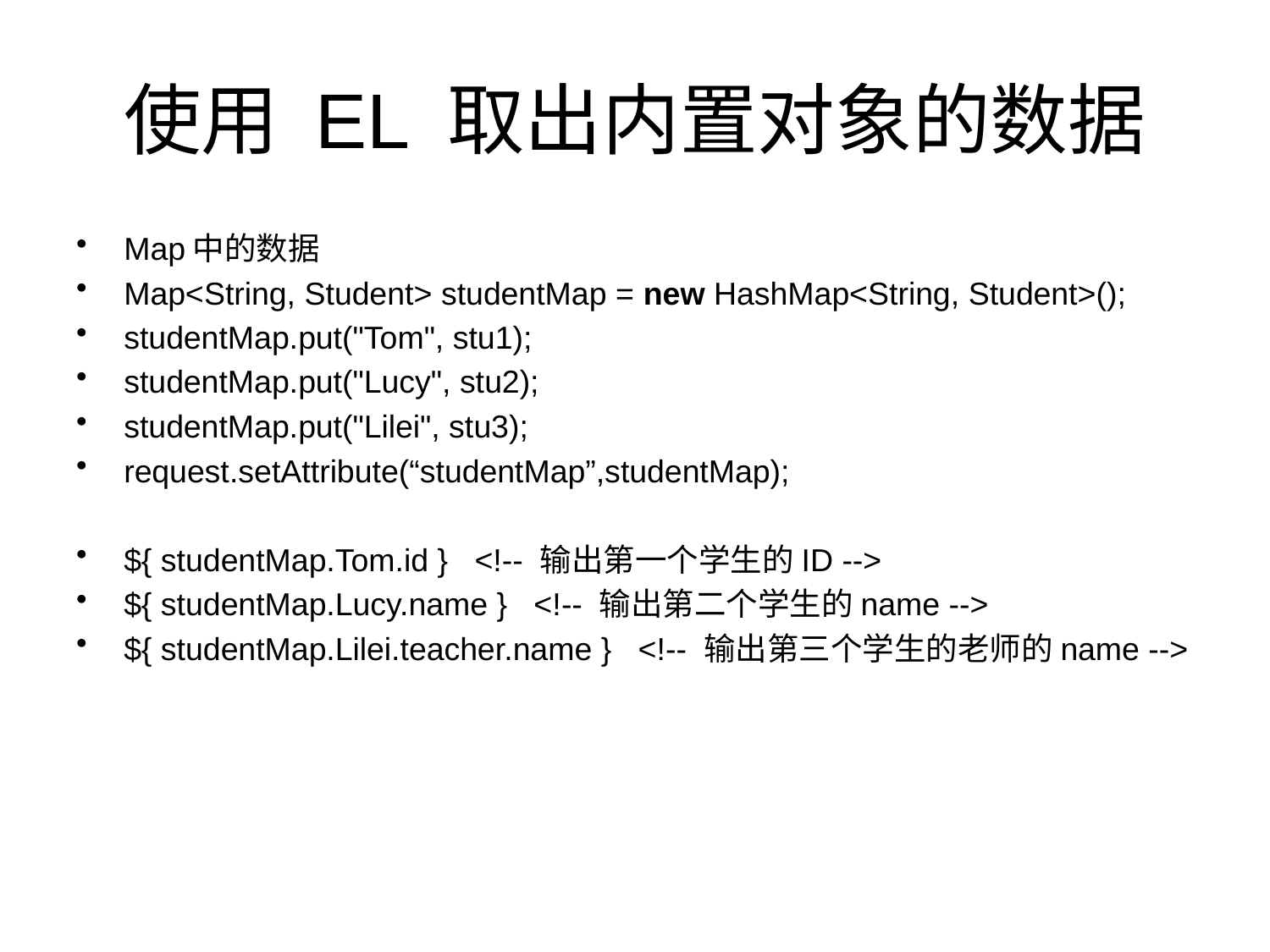

# 使用 EL 取出内置对象的数据
Map中的数据
Map<String, Student> studentMap = new HashMap<String, Student>();
studentMap.put("Tom", stu1);
studentMap.put("Lucy", stu2);
studentMap.put("Lilei", stu3);
request.setAttribute(“studentMap”,studentMap);

${ studentMap.Tom.id }   <!-- 输出第一个学生的ID -->
${ studentMap.Lucy.name }   <!-- 输出第二个学生的name -->
${ studentMap.Lilei.teacher.name }   <!-- 输出第三个学生的老师的name -->